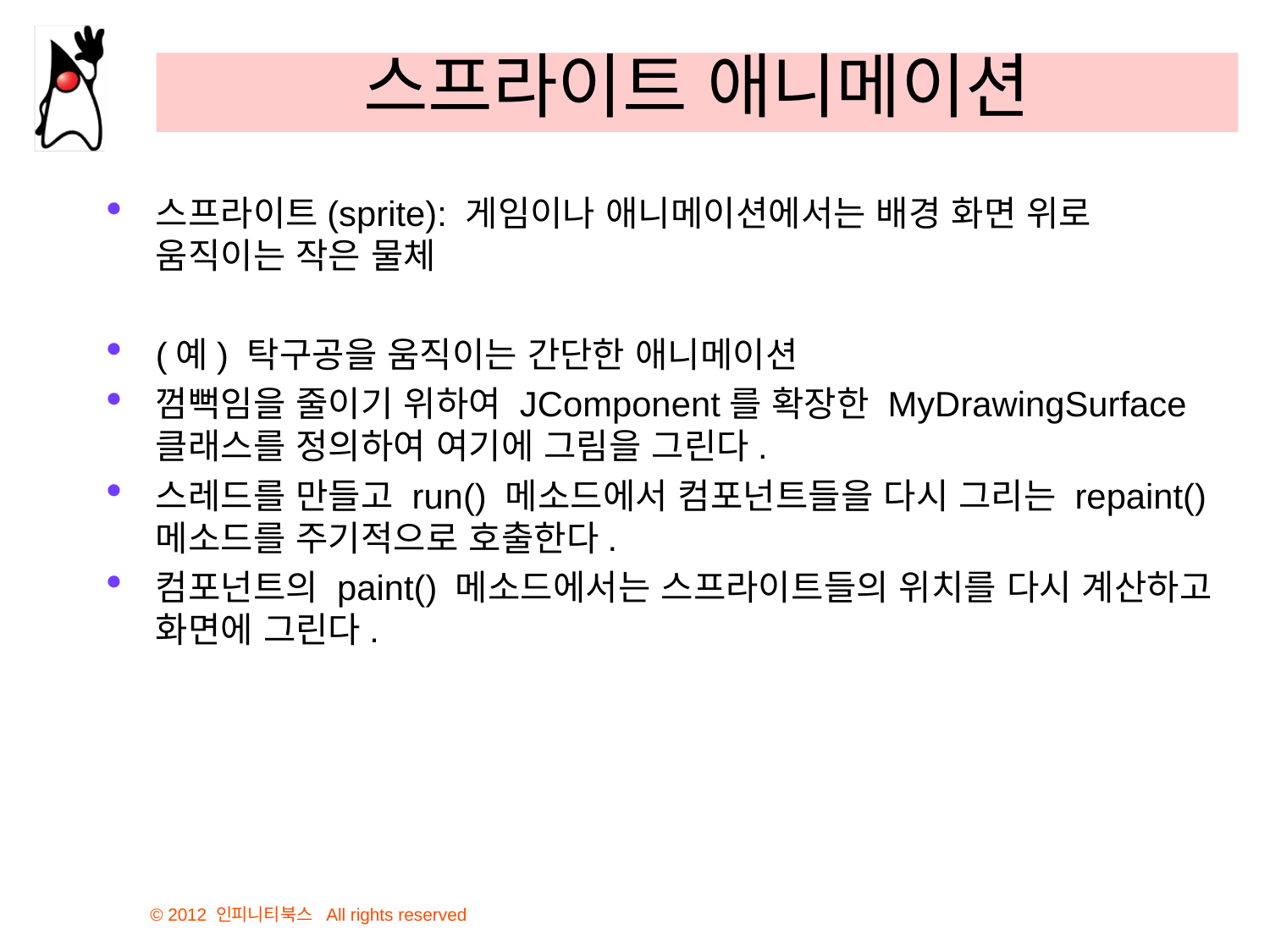

# 스프라이트 애니메이션
스프라이트(sprite): 게임이나 애니메이션에서는 배경 화면 위로 움직이는 작은 물체

(예) 탁구공을 움직이는 간단한 애니메이션
껌뻑임을 줄이기 위하여 JComponent를 확장한 MyDrawingSurface 클래스를 정의하여 여기에 그림을 그린다.
스레드를 만들고 run() 메소드에서 컴포넌트들을 다시 그리는 repaint() 메소드를 주기적으로 호출한다.
컴포넌트의 paint() 메소드에서는 스프라이트들의 위치를 다시 계산하고 화면에 그린다.